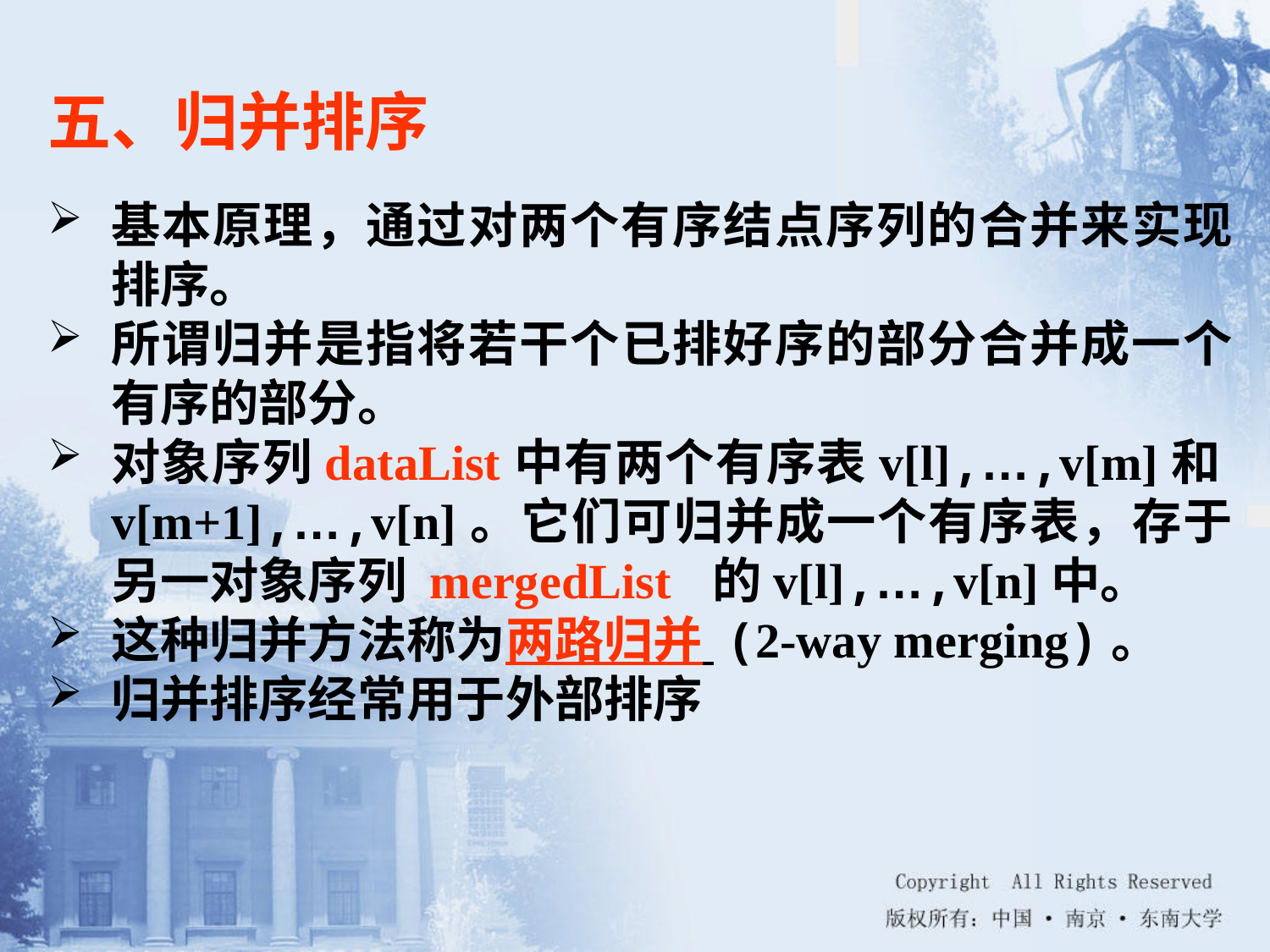

五、归并排序
基本原理，通过对两个有序结点序列的合并来实现排序。
所谓归并是指将若干个已排好序的部分合并成一个有序的部分。
对象序列dataList中有两个有序表v[l],…,v[m]和v[m+1],…,v[n]。它们可归并成一个有序表，存于另一对象序列 mergedList 的v[l],…,v[n]中。
这种归并方法称为两路归并 (2-way merging)。
归并排序经常用于外部排序